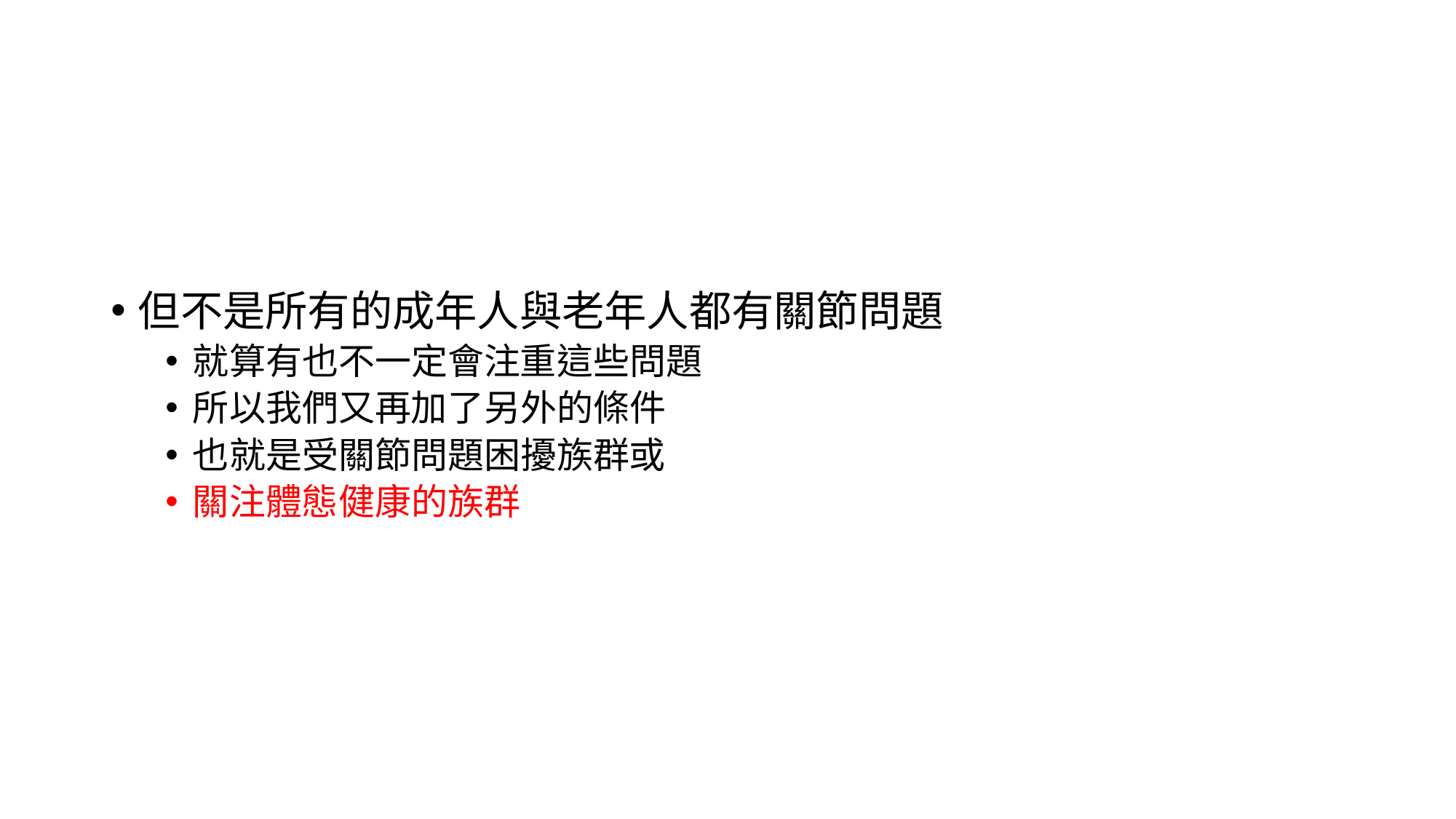

#

但不是所有的成年人與老年人都有關節問題
就算有也不一定會注重這些問題
所以我們又再加了另外的條件
也就是受關節問題困擾族群或
關注體態健康的族群